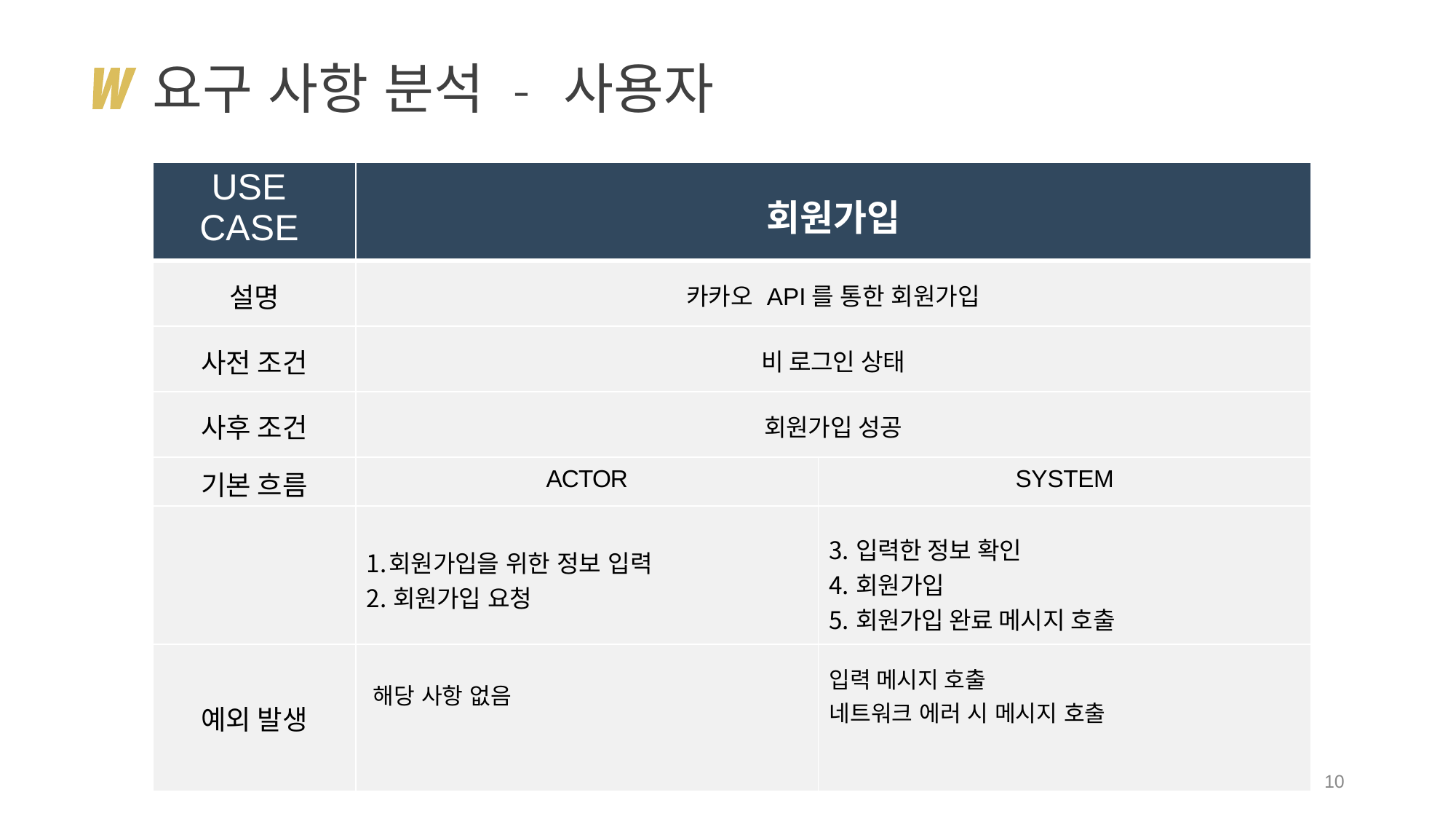

# 요구 사항 분석 - 사용자

| USE CASE | 회원가입 |  |
| --- | --- | --- |
| 설명 | 카카오 API를 통한 회원가입 |  |
| 사전 조건 | 비 로그인 상태 |  |
| 사후 조건 | 회원가입 성공 |  |
| 기본 흐름 | ACTOR | SYSTEM |
|  | 회원가입을 위한 정보 입력 회원가입 요청 | 입력한 정보 확인 회원가입 회원가입 완료 메시지 호출 |
| 예외 발생 | 해당 사항 없음 | 입력 메시지 호출 네트워크 에러 시 메시지 호출 |
10